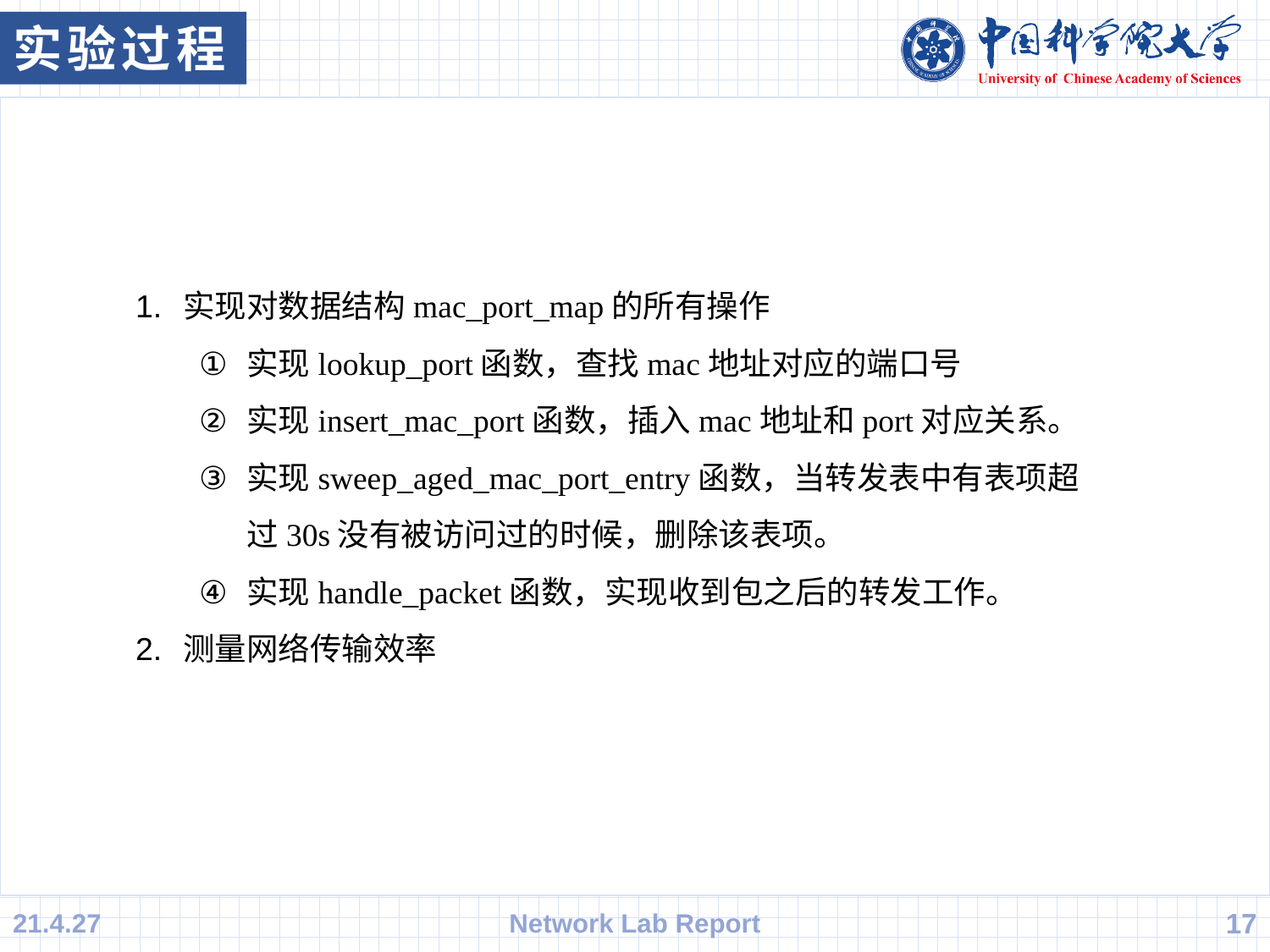

实验过程
实现对数据结构mac_port_map的所有操作
实现lookup_port函数，查找mac地址对应的端口号
实现insert_mac_port函数，插入mac地址和port对应关系。
实现sweep_aged_mac_port_entry函数，当转发表中有表项超过30s没有被访问过的时候，删除该表项。
实现handle_packet函数，实现收到包之后的转发工作。
测量网络传输效率
21.4.27
Network Lab Report
17